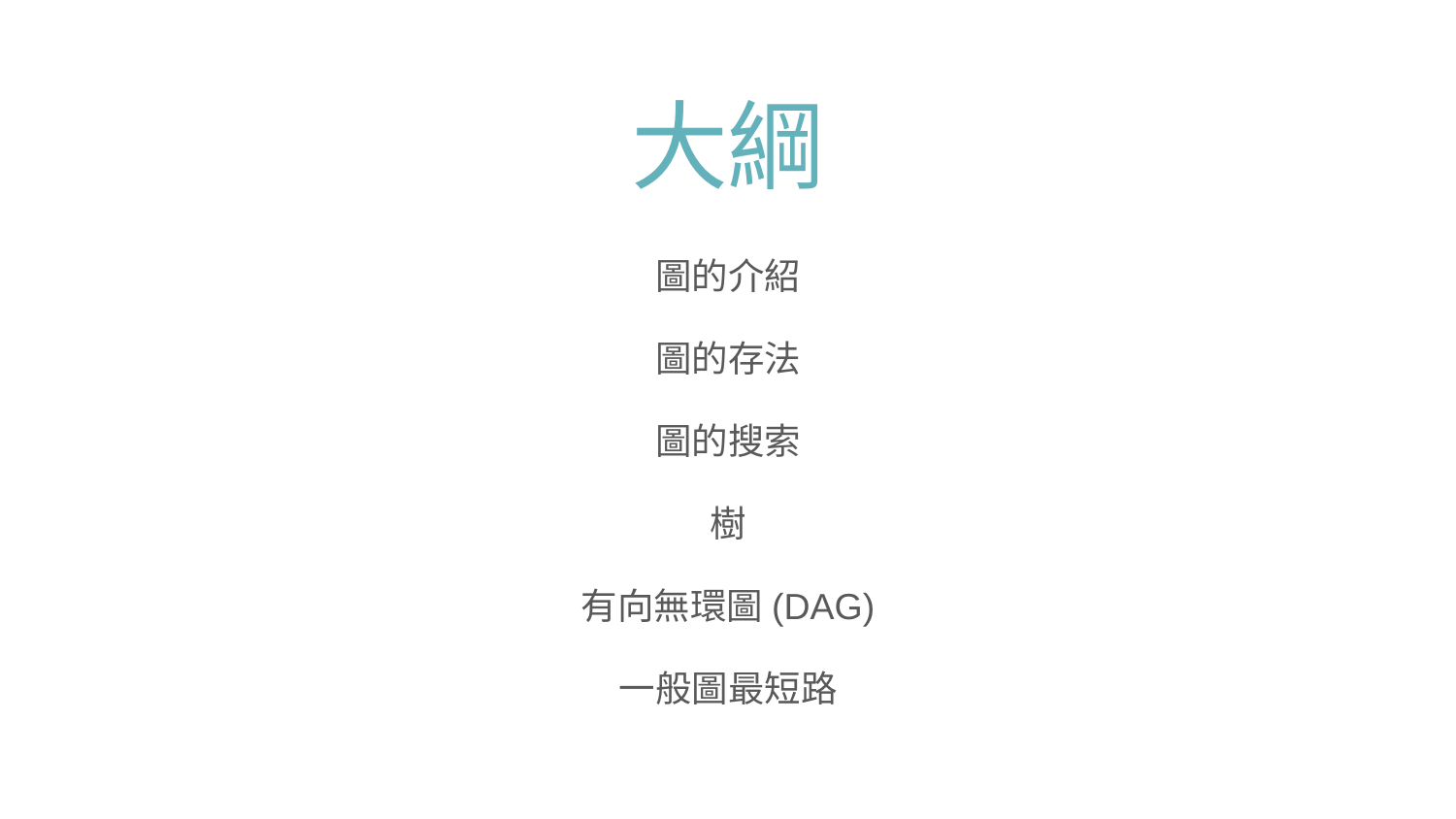

# 大綱
圖的介紹
圖的存法
圖的搜索
樹
有向無環圖(DAG)
一般圖最短路